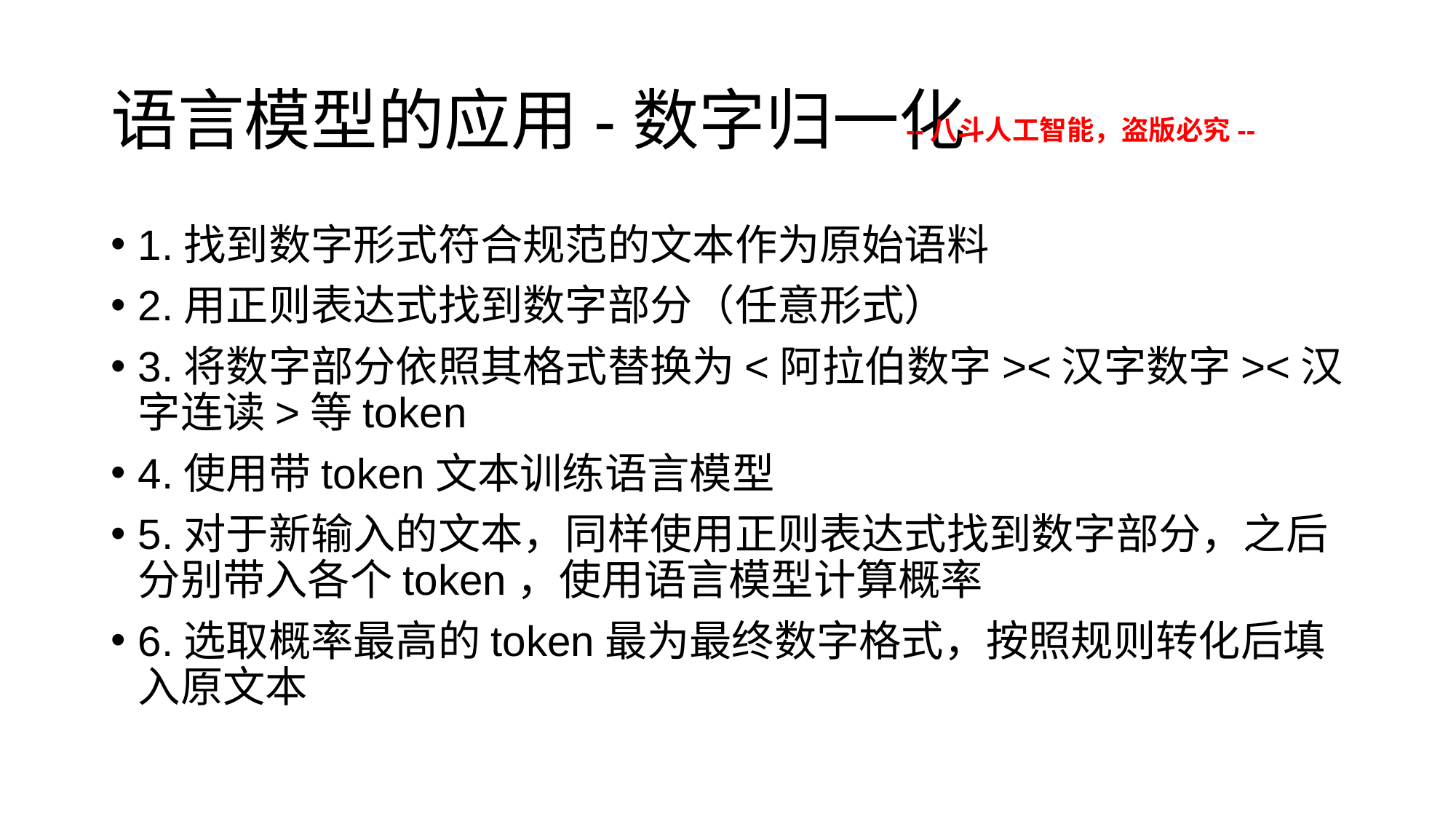

# 语言模型的应用-数字归一化
--八斗人工智能，盗版必究--
1.找到数字形式符合规范的文本作为原始语料
2.用正则表达式找到数字部分（任意形式）
3.将数字部分依照其格式替换为<阿拉伯数字><汉字数字><汉字连读>等token
4.使用带token文本训练语言模型
5.对于新输入的文本，同样使用正则表达式找到数字部分，之后分别带入各个token，使用语言模型计算概率
6.选取概率最高的token最为最终数字格式，按照规则转化后填入原文本